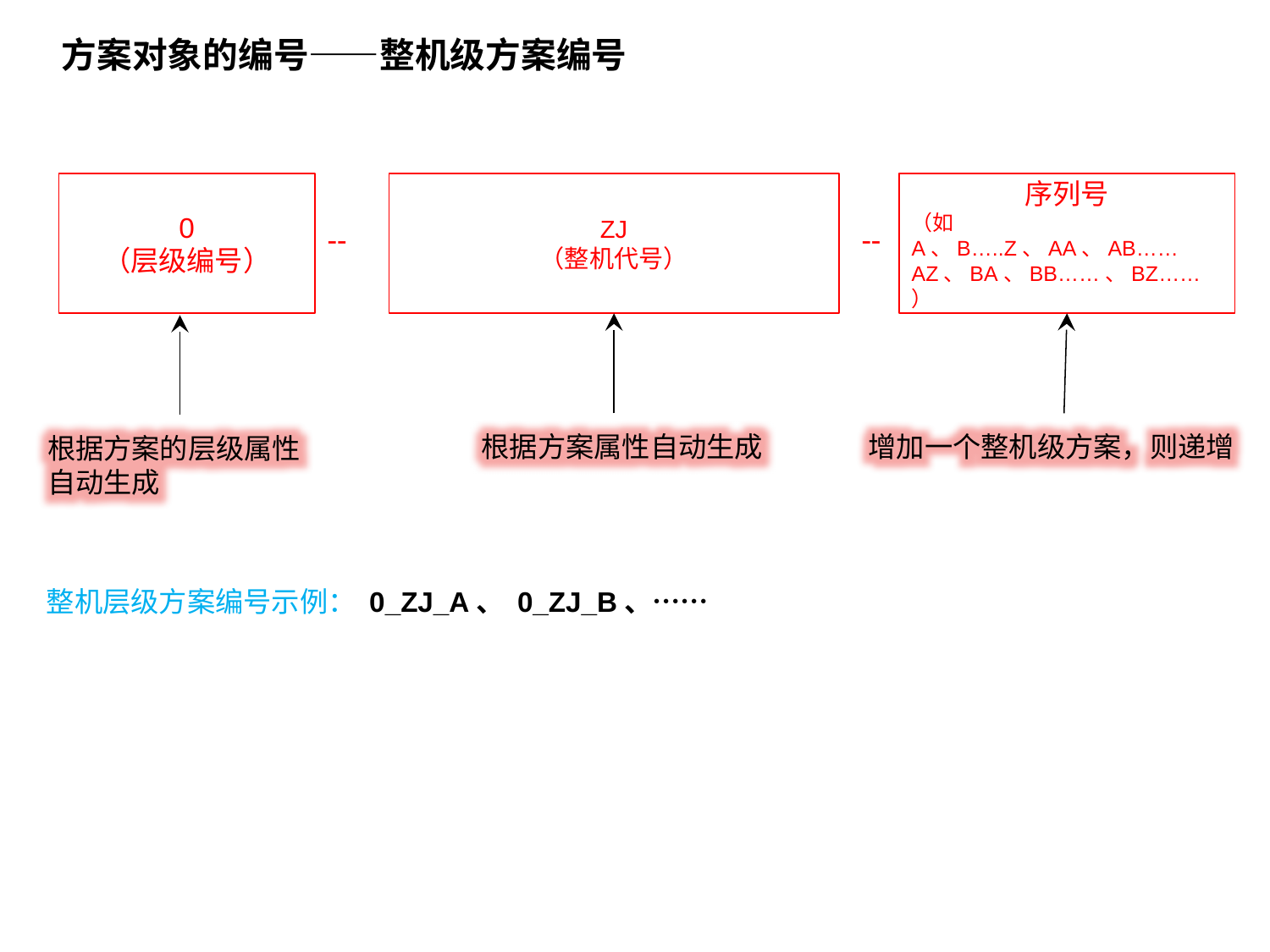

方案对象的编号——整机级方案编号
0
（层级编号）
ZJ
（整机代号）
序列号
（如A、B…..Z、AA、AB……AZ、BA、BB……、BZ……）
--
--
根据方案属性自动生成
增加一个整机级方案，则递增
根据方案的层级属性自动生成
整机层级方案编号示例： 0_ZJ_A、 0_ZJ_B、……